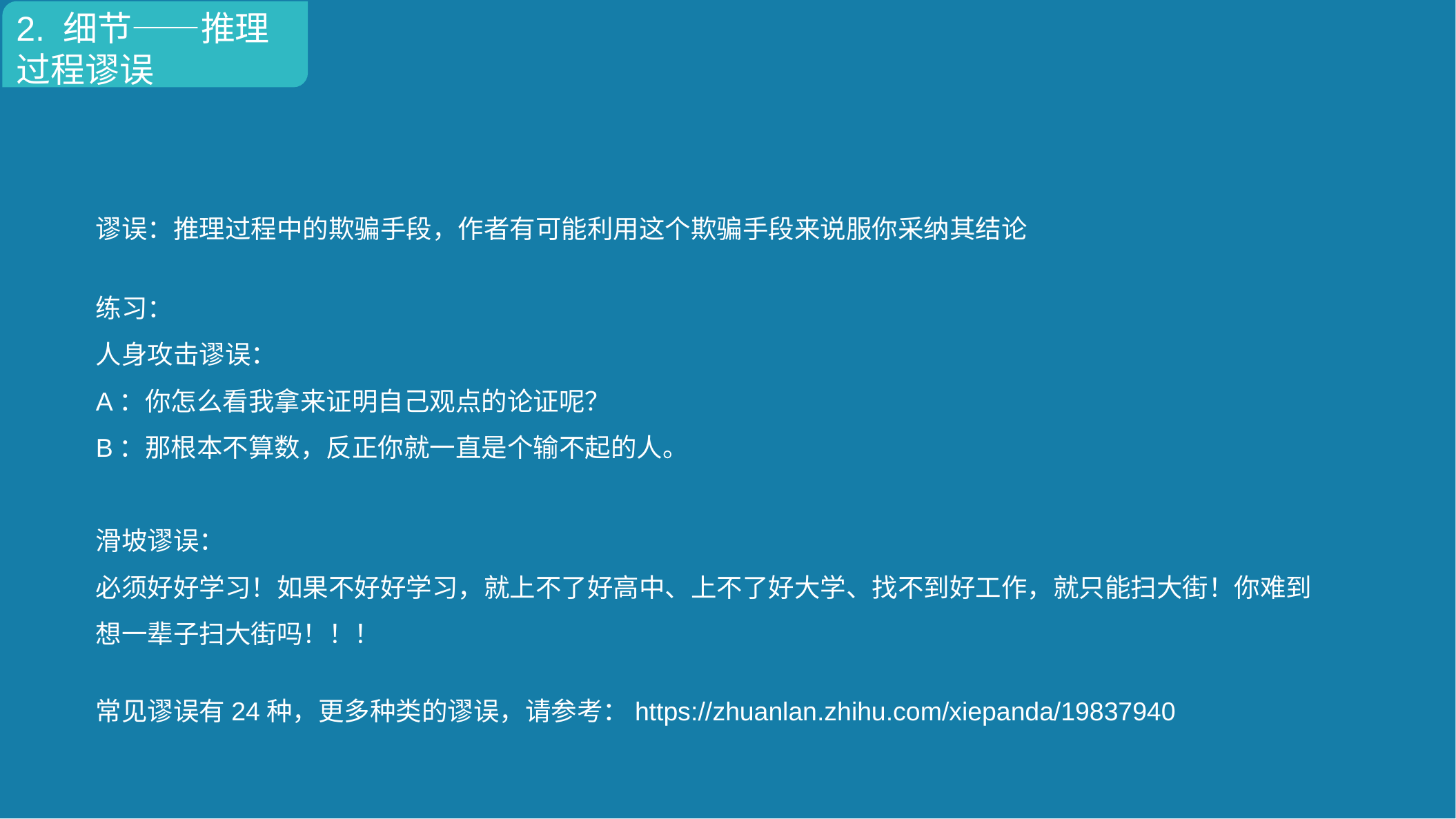

2. 细节——推理过程谬误
谬误：推理过程中的欺骗手段，作者有可能利用这个欺骗手段来说服你采纳其结论
练习：
人身攻击谬误：
A：你怎么看我拿来证明自己观点的论证呢？
B：那根本不算数，反正你就一直是个输不起的人。

滑坡谬误：
必须好好学习！如果不好好学习，就上不了好高中、上不了好大学、找不到好工作，就只能扫大街！你难到想一辈子扫大街吗！！！
常见谬误有24种，更多种类的谬误，请参考：https://zhuanlan.zhihu.com/xiepanda/19837940